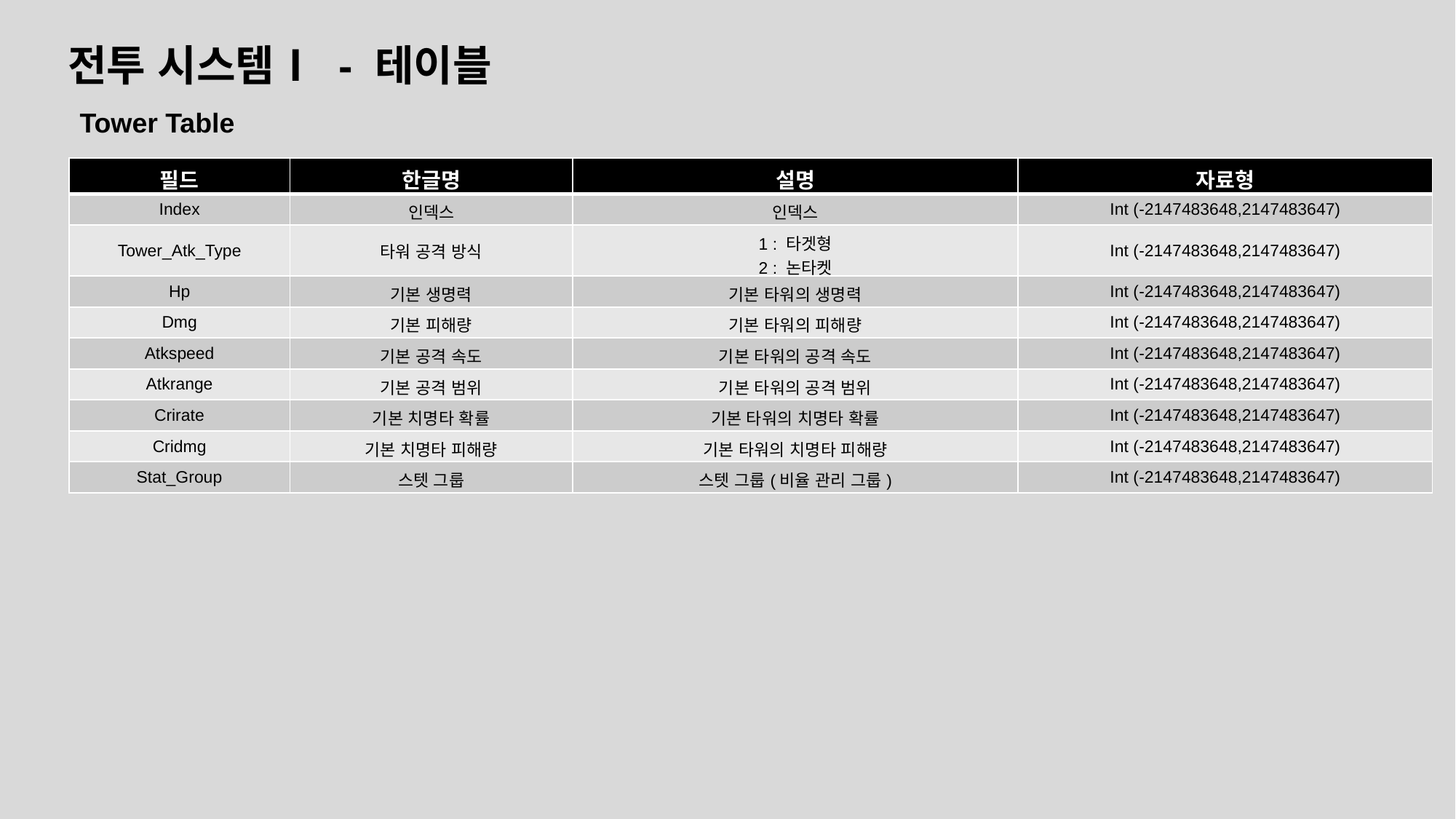

전투 시스템Ⅰ - 테이블
Tower Table
| 필드 | 한글명 | 설명 | 자료형 |
| --- | --- | --- | --- |
| Index | 인덱스 | 인덱스 | Int (-2147483648,2147483647) |
| Tower\_Atk\_Type | 타워 공격 방식 | 1 : 타겟형 2 : 논타켓 | Int (-2147483648,2147483647) |
| Hp | 기본 생명력 | 기본 타워의 생명력 | Int (-2147483648,2147483647) |
| Dmg | 기본 피해량 | 기본 타워의 피해량 | Int (-2147483648,2147483647) |
| Atkspeed | 기본 공격 속도 | 기본 타워의 공격 속도 | Int (-2147483648,2147483647) |
| Atkrange | 기본 공격 범위 | 기본 타워의 공격 범위 | Int (-2147483648,2147483647) |
| Crirate | 기본 치명타 확률 | 기본 타워의 치명타 확률 | Int (-2147483648,2147483647) |
| Cridmg | 기본 치명타 피해량 | 기본 타워의 치명타 피해량 | Int (-2147483648,2147483647) |
| Stat\_Group | 스텟 그룹 | 스텟 그룹(비율 관리 그룹) | Int (-2147483648,2147483647) |